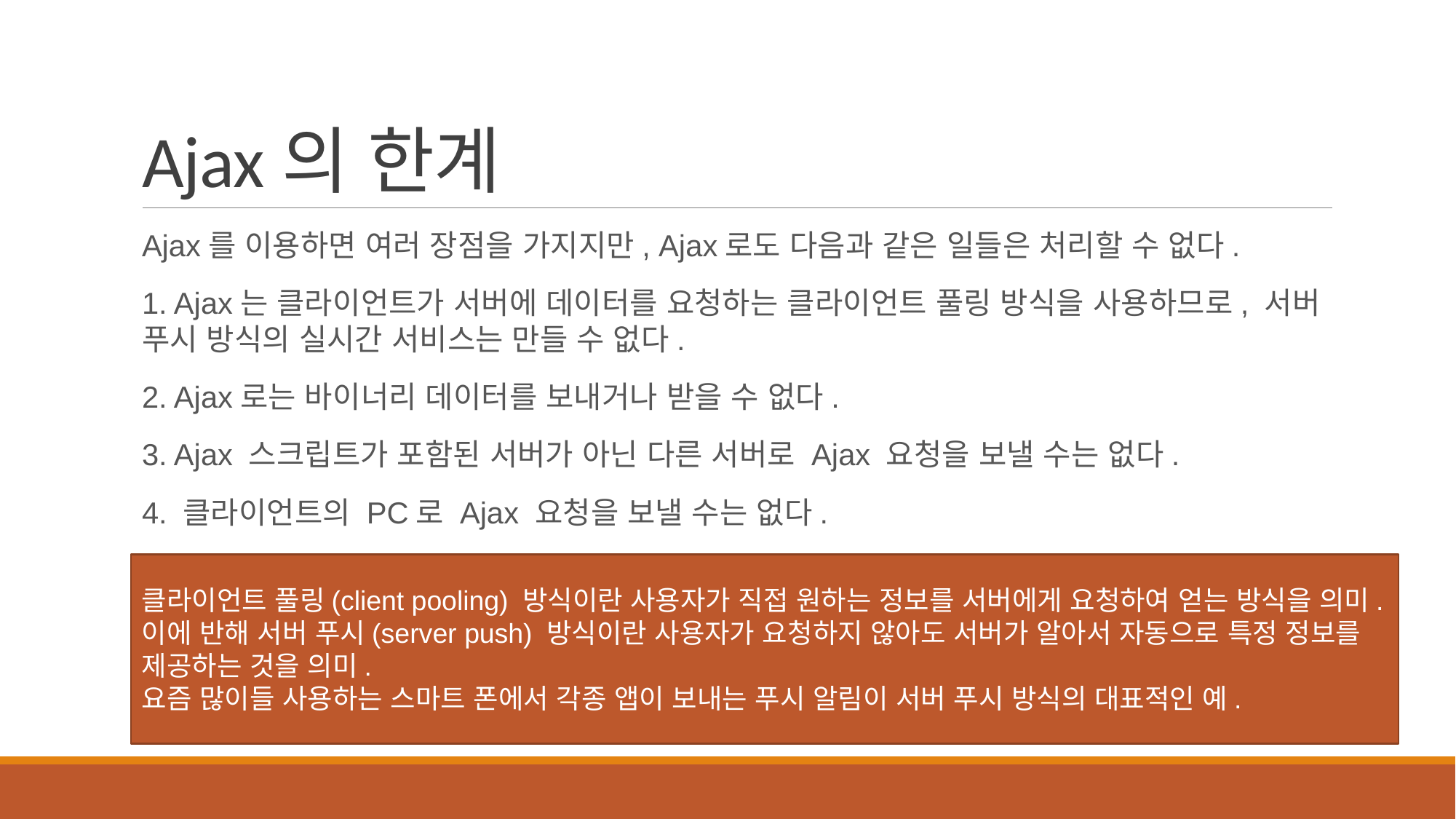

# Ajax의 한계
Ajax를 이용하면 여러 장점을 가지지만, Ajax로도 다음과 같은 일들은 처리할 수 없다.
1. Ajax는 클라이언트가 서버에 데이터를 요청하는 클라이언트 풀링 방식을 사용하므로, 서버 푸시 방식의 실시간 서비스는 만들 수 없다.
2. Ajax로는 바이너리 데이터를 보내거나 받을 수 없다.
3. Ajax 스크립트가 포함된 서버가 아닌 다른 서버로 Ajax 요청을 보낼 수는 없다.
4. 클라이언트의 PC로 Ajax 요청을 보낼 수는 없다.
클라이언트 풀링(client pooling) 방식이란 사용자가 직접 원하는 정보를 서버에게 요청하여 얻는 방식을 의미.
이에 반해 서버 푸시(server push) 방식이란 사용자가 요청하지 않아도 서버가 알아서 자동으로 특정 정보를 제공하는 것을 의미.
요즘 많이들 사용하는 스마트 폰에서 각종 앱이 보내는 푸시 알림이 서버 푸시 방식의 대표적인 예.